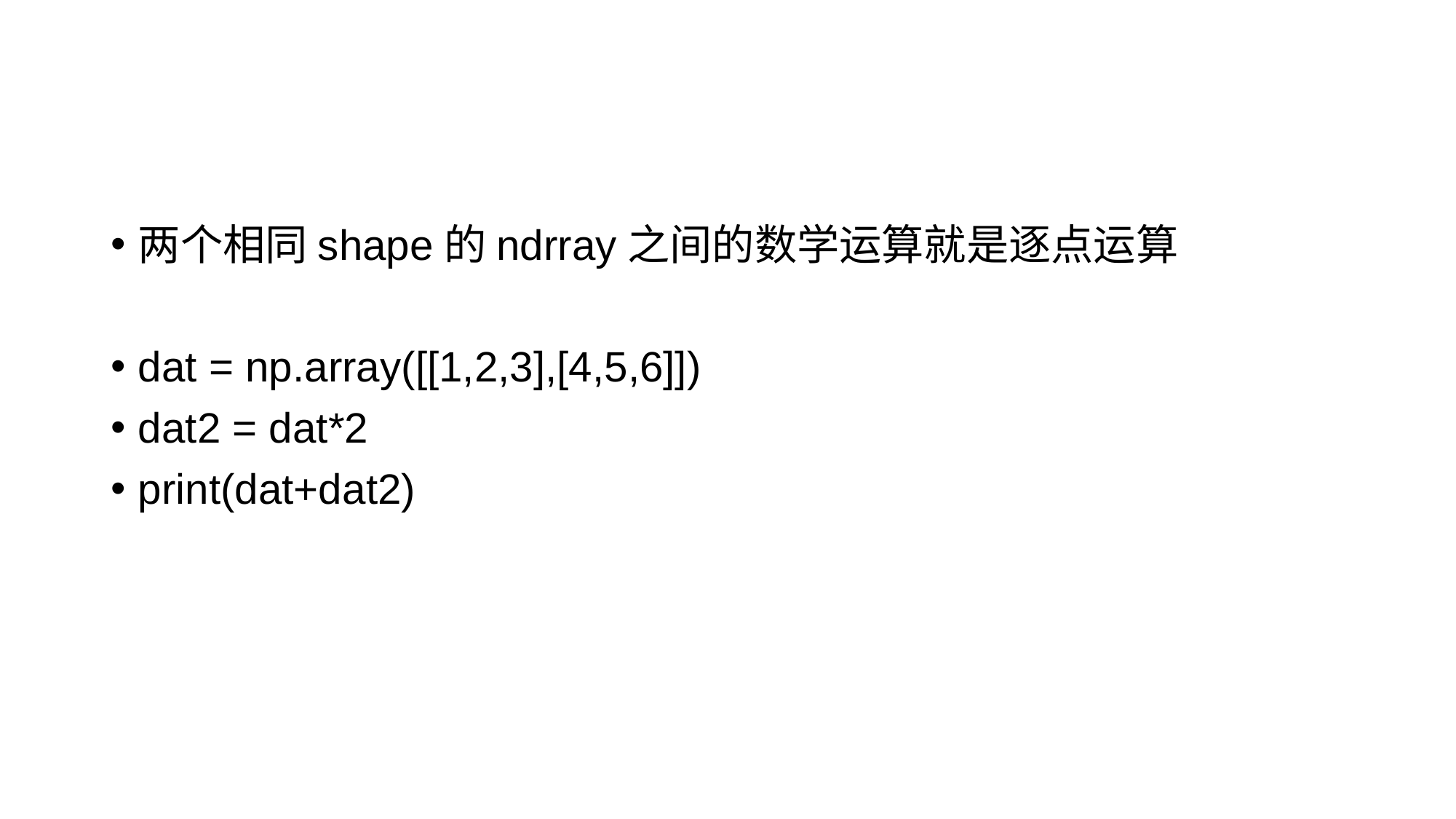

#
两个相同shape的ndrray之间的数学运算就是逐点运算

dat = np.array([[1,2,3],[4,5,6]])
dat2 = dat*2
print(dat+dat2)